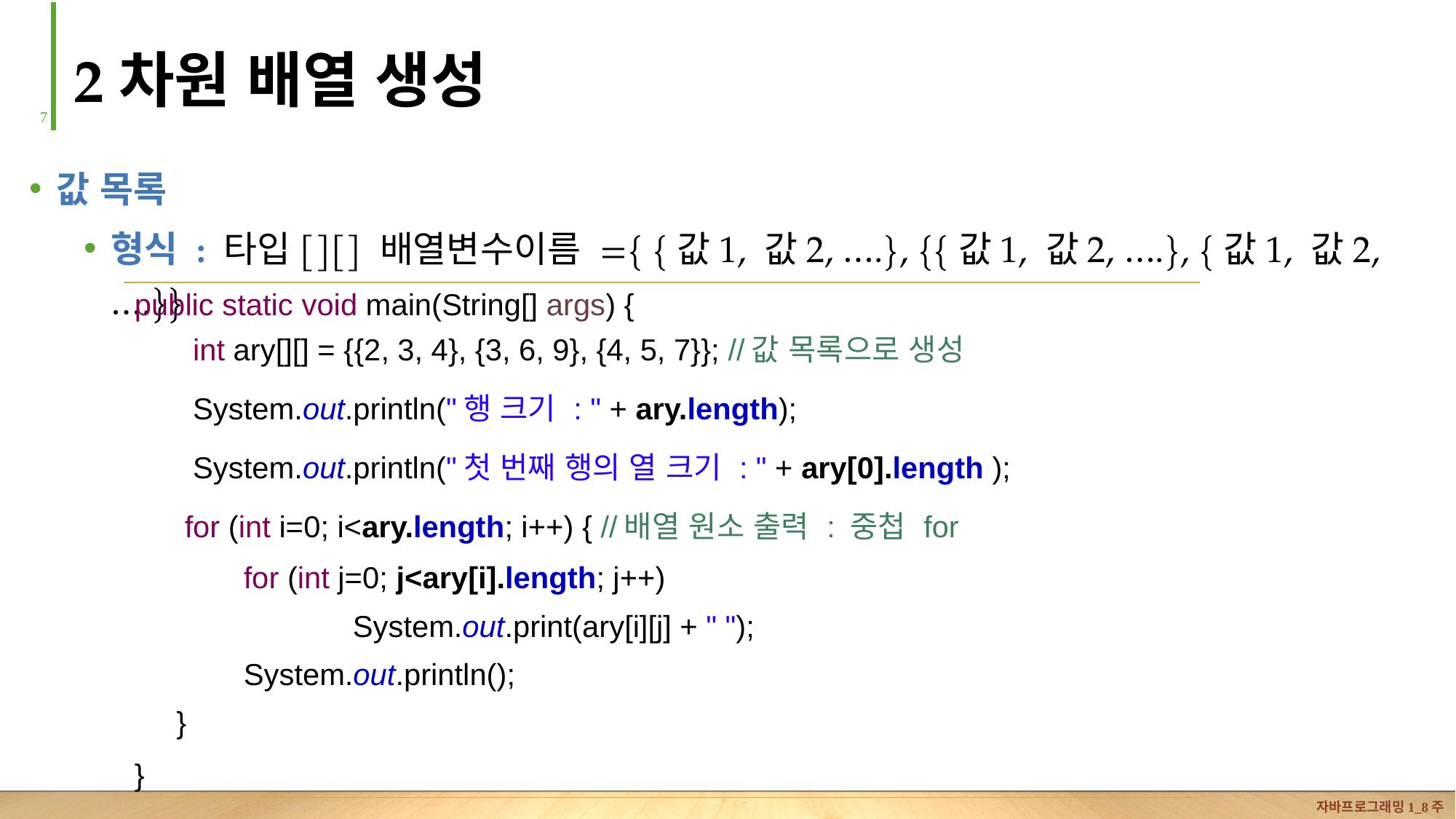

# 2차원 배열 생성
7
값 목록
형식 : 타입[][] 배열변수이름 ={ {값1, 값2, ….}, {{값1, 값2, ….}, {값1, 값2, ….}}

| public static void main(String[] args) { int ary[][] = {{2, 3, 4}, {3, 6, 9}, {4, 5, 7}}; //값 목록으로 생성 System.out.println("행 크기 : " + ary.length); System.out.println("첫 번째 행의 열 크기 : " + ary[0].length ); for (int i=0; i<ary.length; i++) { //배열 원소 출력 : 중첩 for for (int j=0; j<ary[i].length; j++) System.out.print(ary[i][j] + " "); System.out.println(); } } |
| --- |
자바프로그래밍1_8주